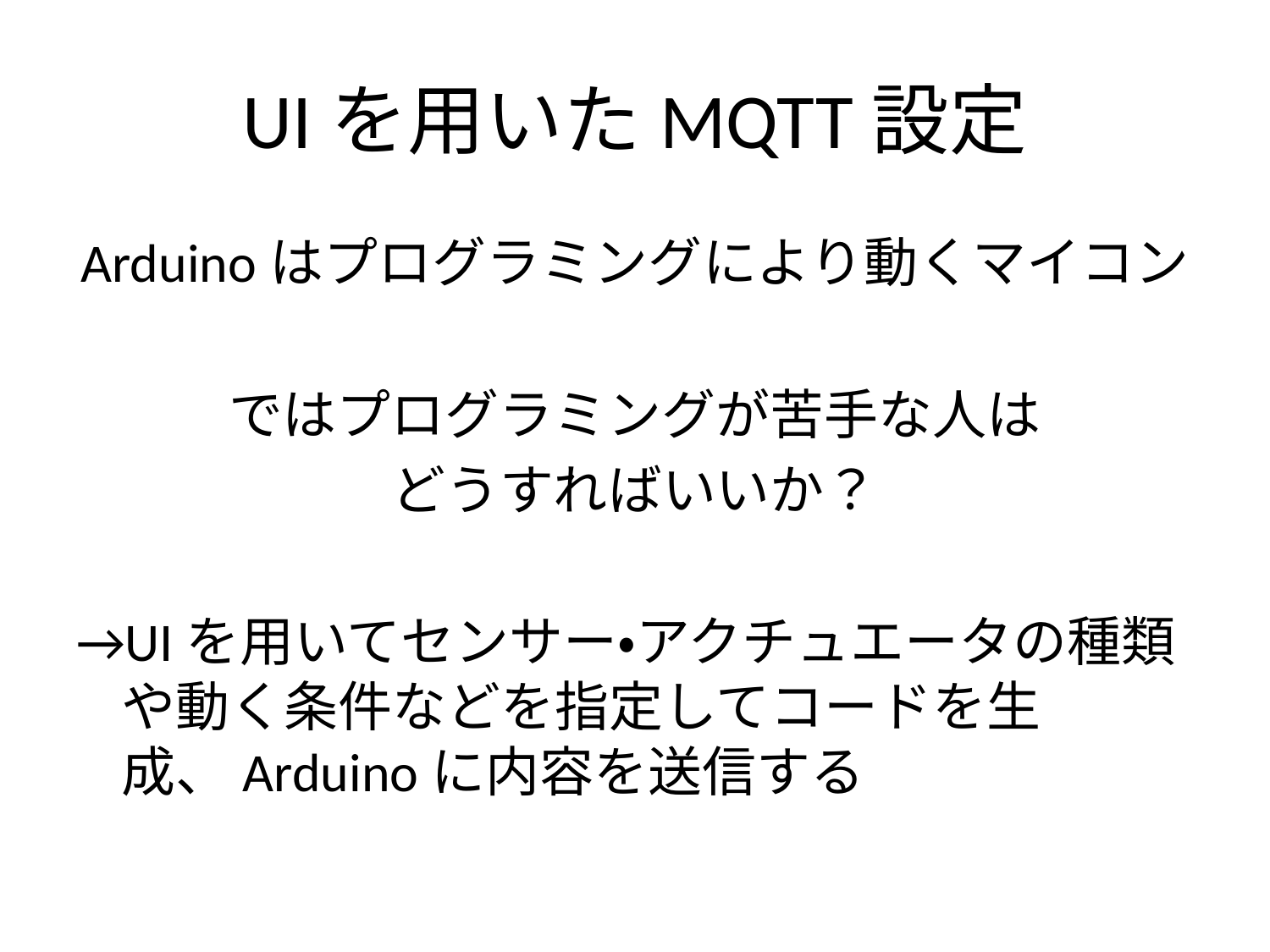

# UIを用いたMQTT設定
Arduinoはプログラミングにより動くマイコン

ではプログラミングが苦手な人は
どうすればいいか？

→UIを用いてセンサー・アクチュエータの種類や動く条件などを指定してコードを生成、Arduinoに内容を送信する